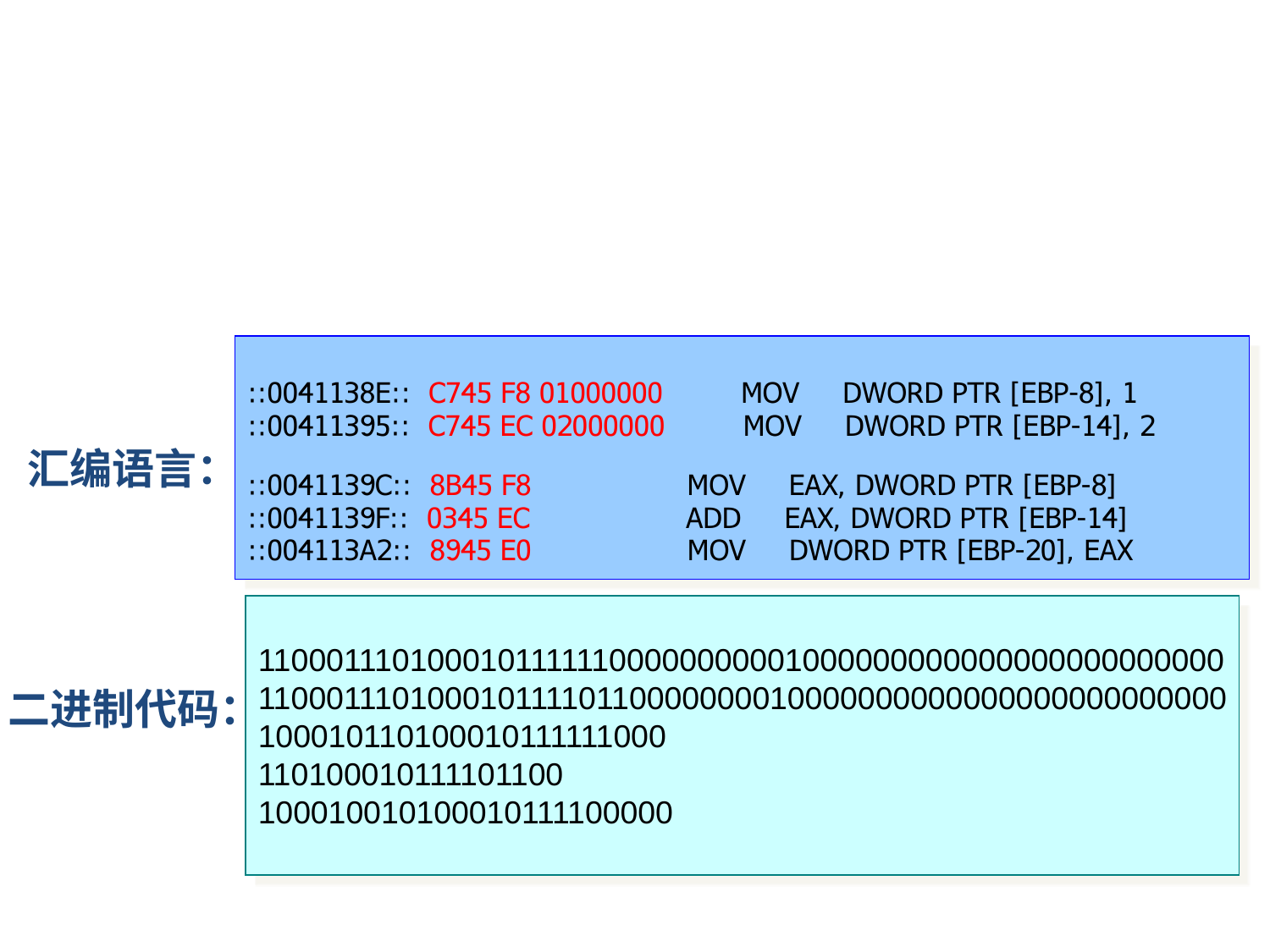

#

::0041138E::  C745 F8 01000000         MOV     DWORD PTR [EBP-8], 1
::00411395::  C745 EC 02000000         MOV     DWORD PTR [EBP-14], 2
::0041139C::  8B45 F8                  MOV     EAX, DWORD PTR [EBP-8]
::0041139F::  0345 EC                  ADD     EAX, DWORD PTR [EBP-14]
::004113A2::  8945 E0                  MOV     DWORD PTR [EBP-20], EAX
汇编语言：

11000111010001011111100000000001000000000000000000000000
11000111010001011110110000000010000000000000000000000000
100010110100010111111000
110100010111101100
100010010100010111100000

二进制代码：